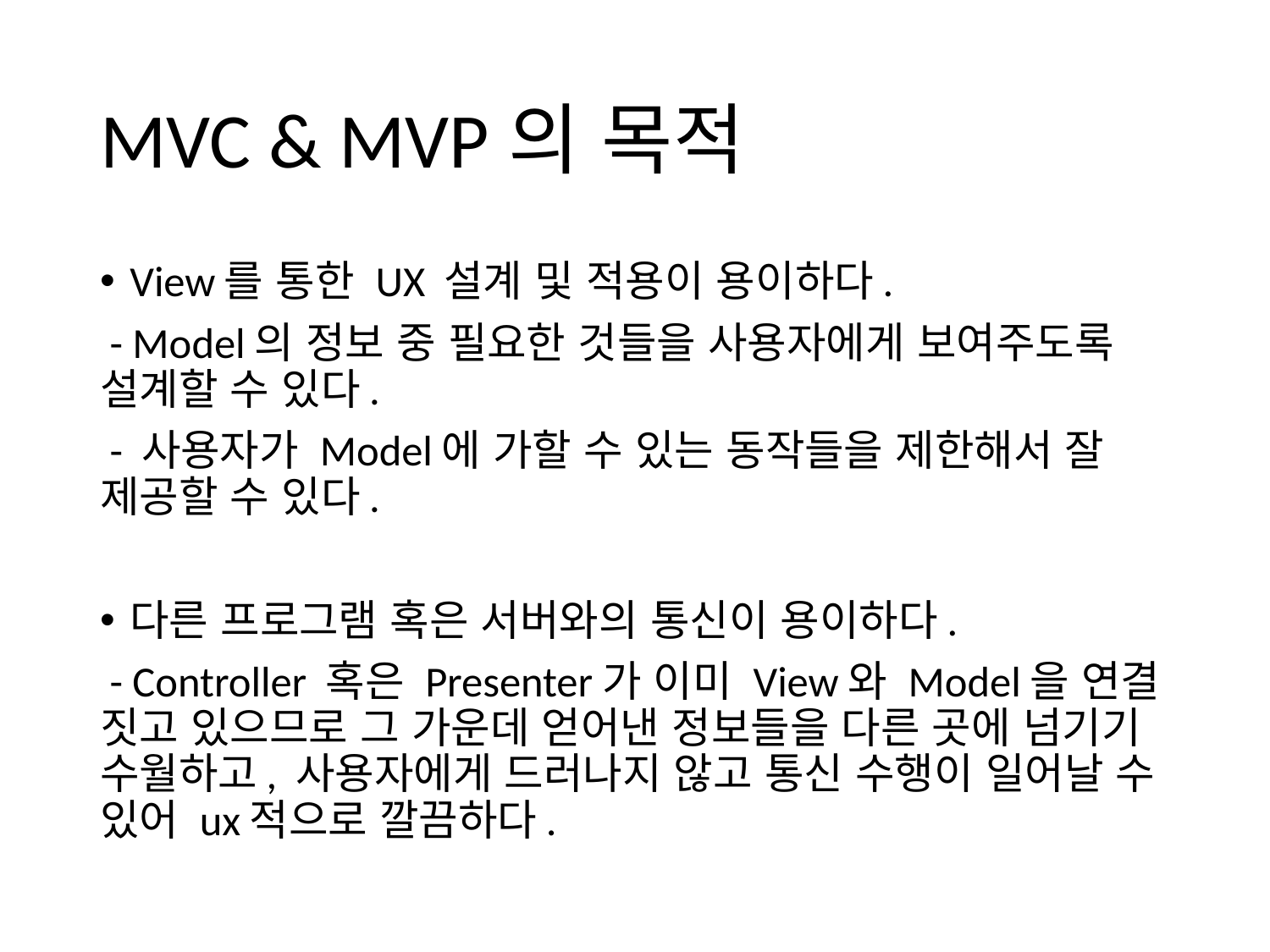

# MVC & MVP의 목적
View를 통한 UX 설계 및 적용이 용이하다.
 - Model의 정보 중 필요한 것들을 사용자에게 보여주도록 설계할 수 있다.
 - 사용자가 Model에 가할 수 있는 동작들을 제한해서 잘 제공할 수 있다.

다른 프로그램 혹은 서버와의 통신이 용이하다.
 - Controller 혹은 Presenter가 이미 View와 Model을 연결 짓고 있으므로 그 가운데 얻어낸 정보들을 다른 곳에 넘기기 수월하고, 사용자에게 드러나지 않고 통신 수행이 일어날 수 있어 ux적으로 깔끔하다.